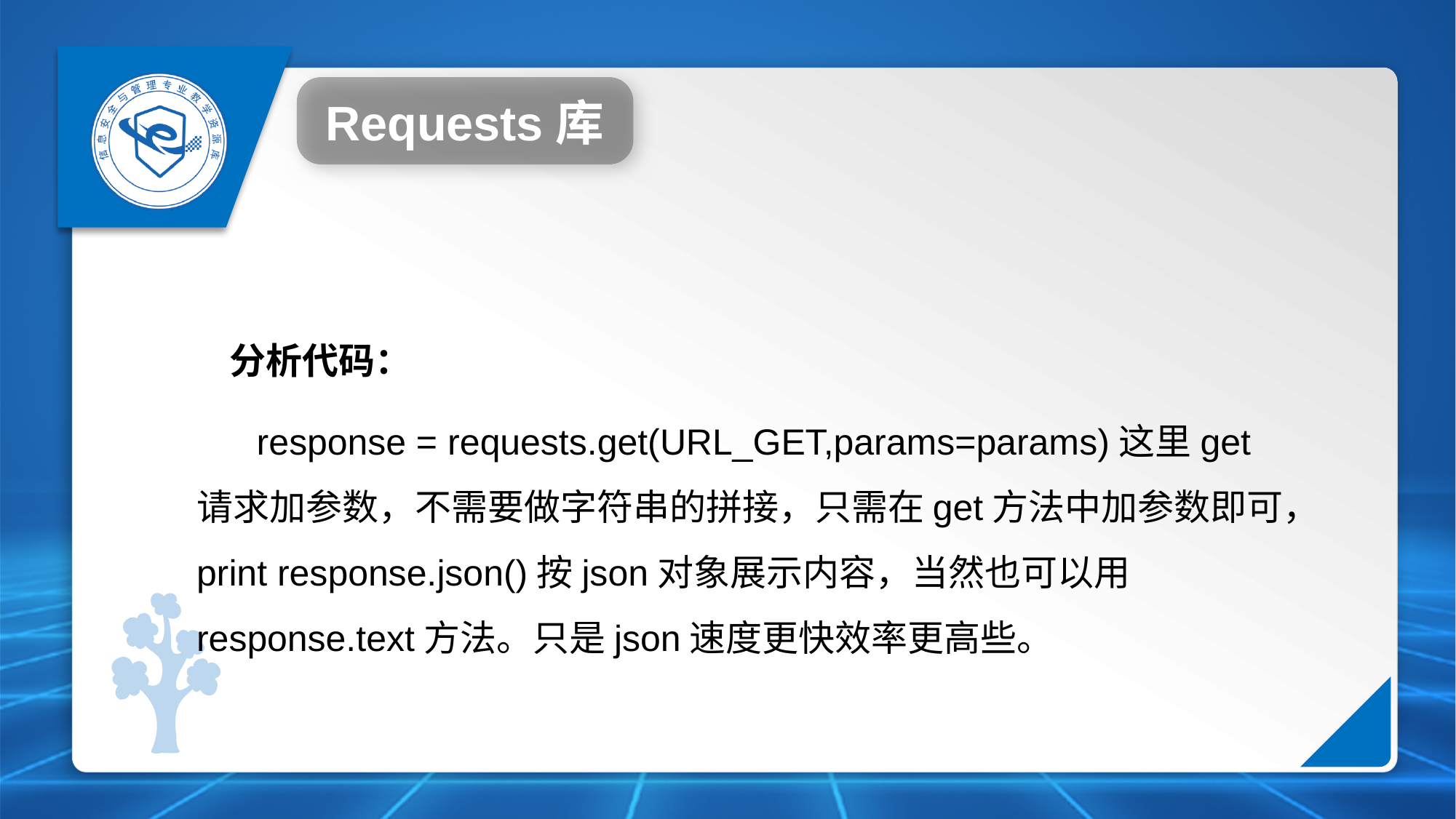

Requests库
分析代码：
response = requests.get(URL_GET,params=params)这里get 请求加参数，不需要做字符串的拼接，只需在get方法中加参数即可，print response.json()按json对象展示内容，当然也可以用response.text方法。只是json速度更快效率更高些。